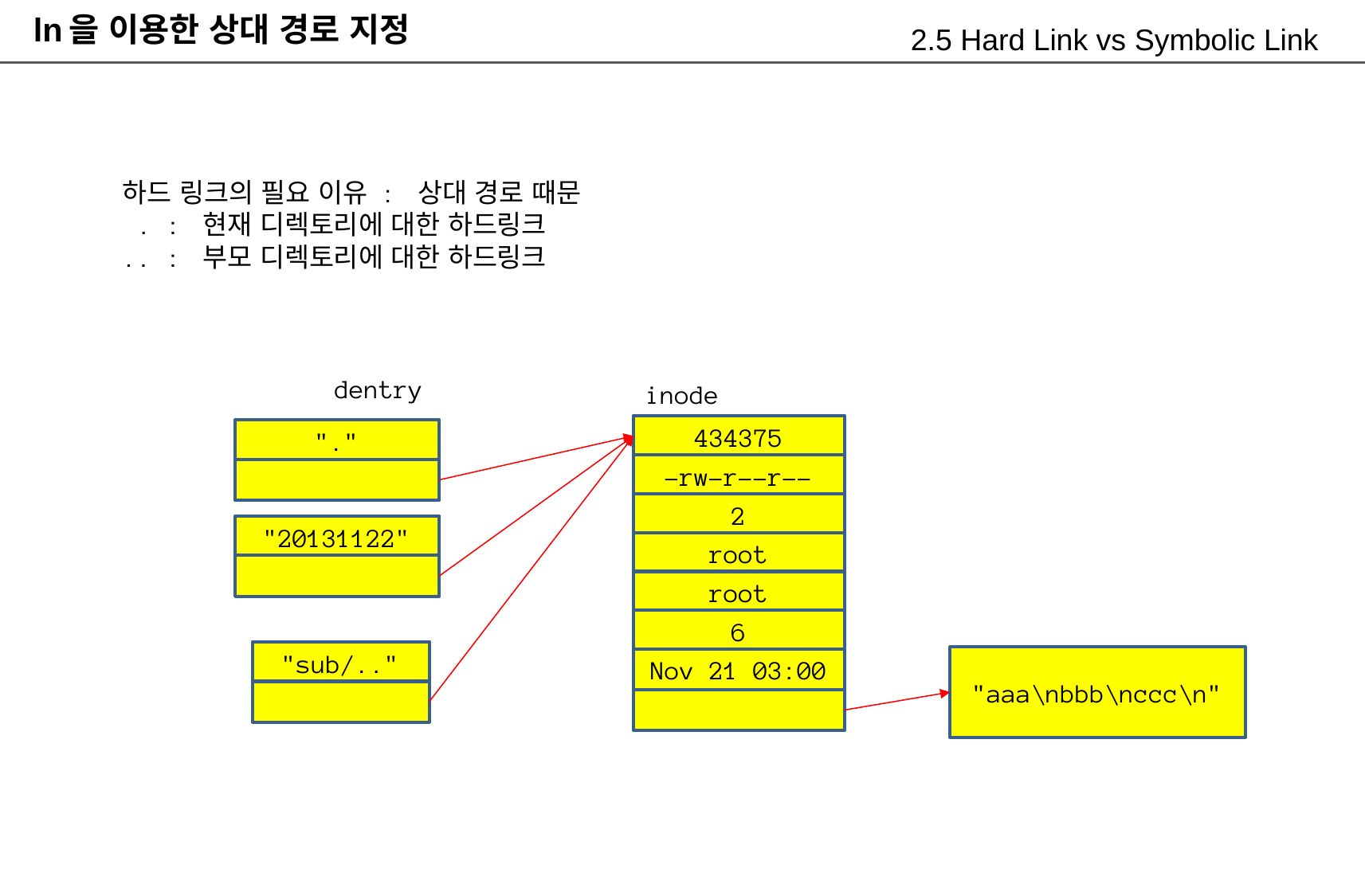

# ln을 이용한 상대 경로 지정
2.5 Hard Link vs Symbolic Link
하드 링크의 필요 이유 : 상대 경로 때문
 . : 현재 디렉토리에 대한 하드링크
.. : 부모 디렉토리에 대한 하드링크
dentry
inode
434375
"."
-rw-r--r--

2
"20131122"
root

root
6
"sub/.."
"aaa\nbbb\nccc\n"
Nov 21 03:00